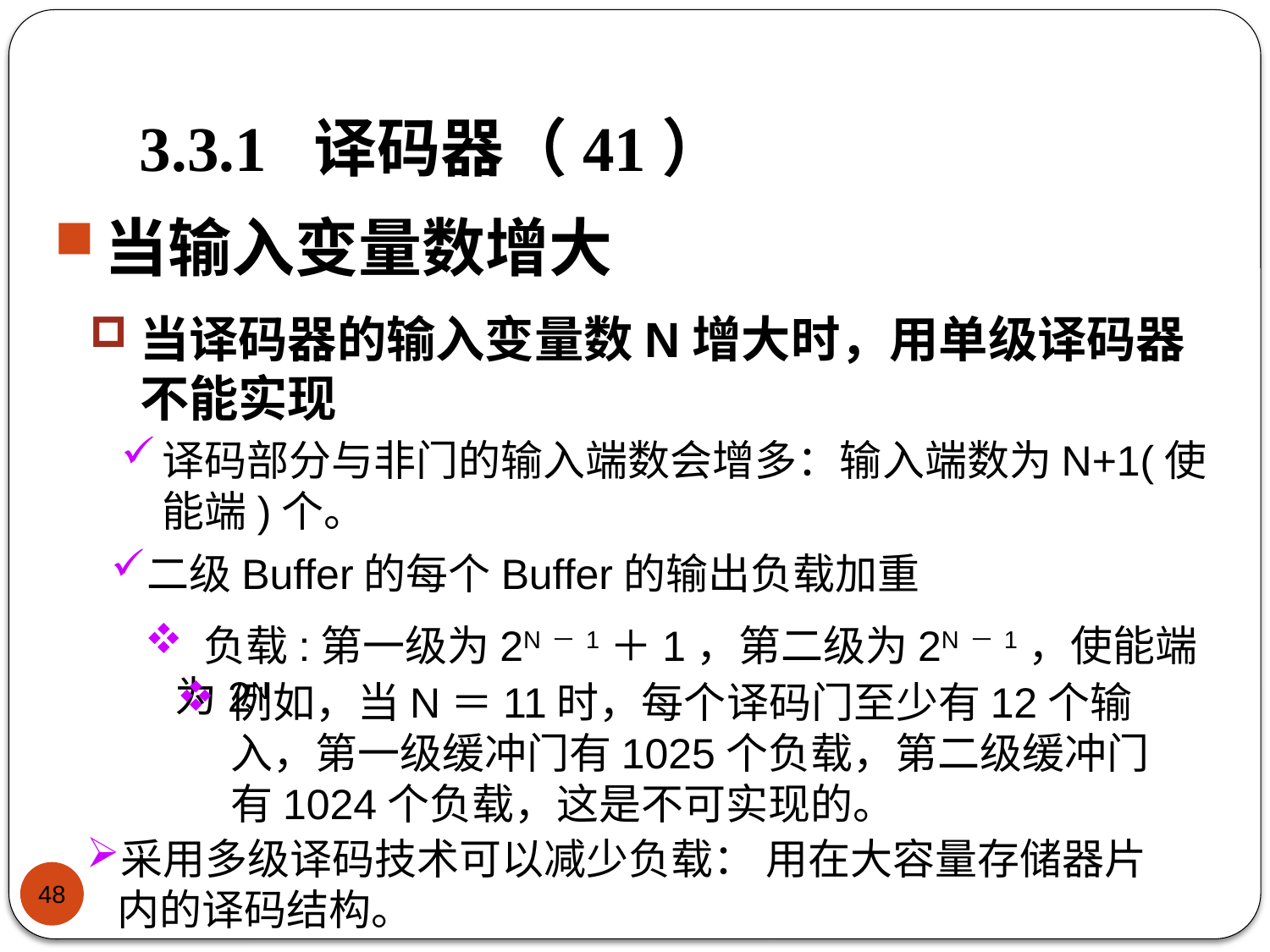

# 3.3.1  译码器（41）
当输入变量数增大
当译码器的输入变量数N增大时，用单级译码器不能实现
译码部分与非门的输入端数会增多：输入端数为N+1(使能端)个。
二级Buffer的每个Buffer的输出负载加重
 负载:第一级为2N－1＋1，第二级为2N－1，使能端为2N
例如，当N＝11时，每个译码门至少有12个输入，第一级缓冲门有1025个负载，第二级缓冲门有1024个负载，这是不可实现的。
采用多级译码技术可以减少负载： 用在大容量存储器片内的译码结构。
48